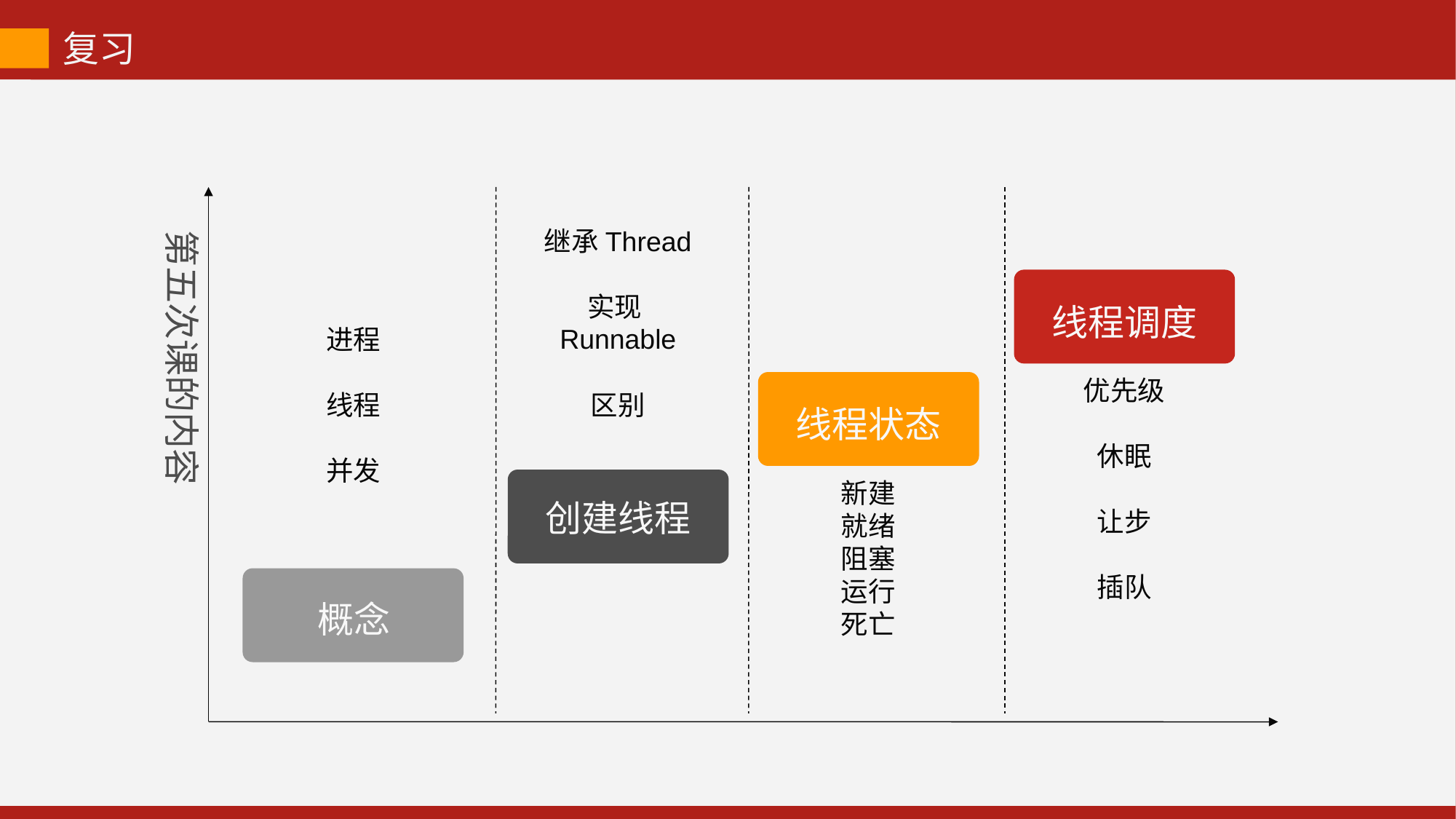

复习

继承Thread

实现Runnable

区别
第五次课的内容

线程调度
进程

线程

并发
优先级

休眠

让步

插队

线程状态

创建线程
新建
就绪
阻塞
运行
死亡

概念